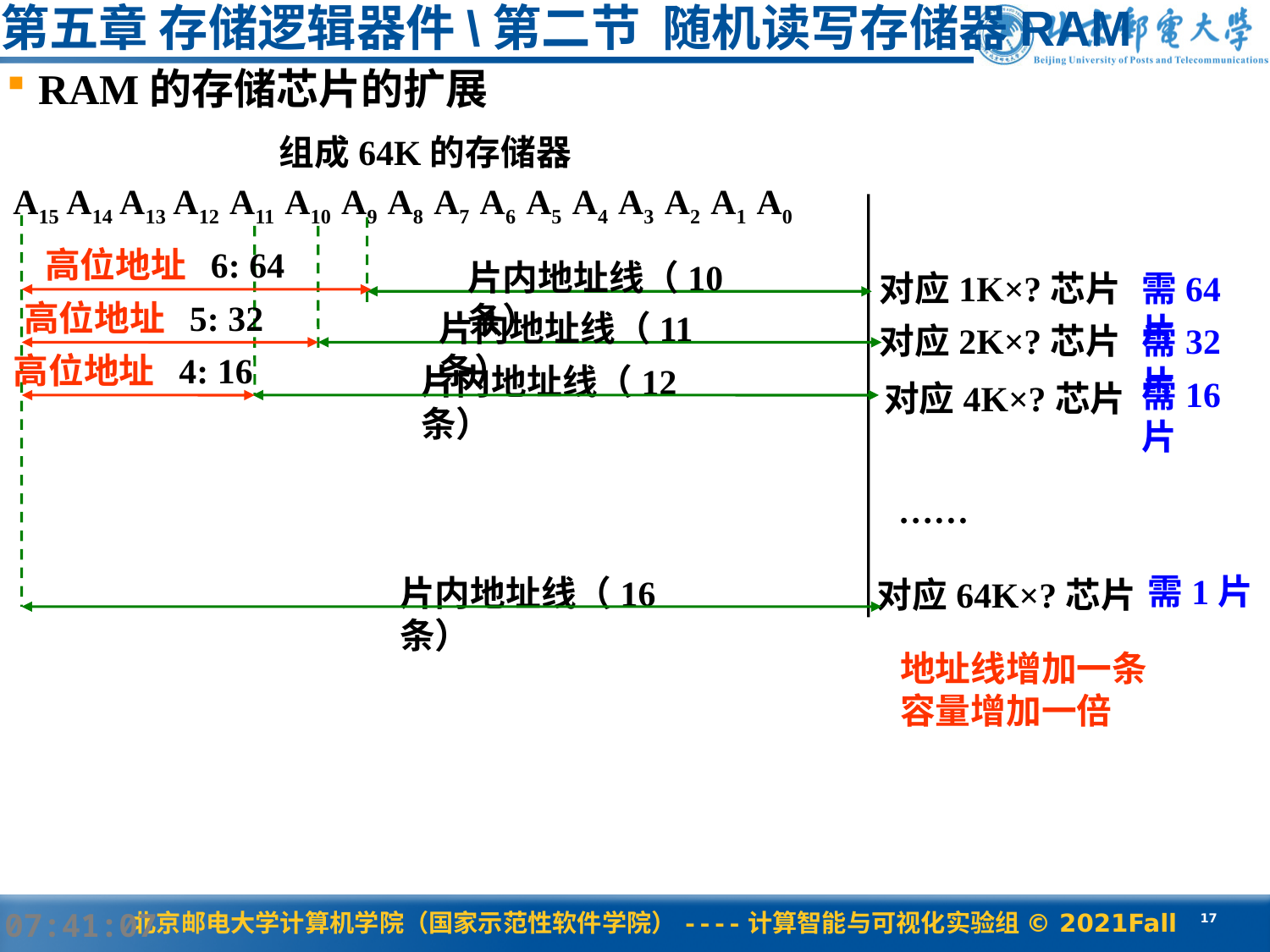

# 第五章 存储逻辑器件\第二节  随机读写存储器RAM
RAM的存储芯片的扩展

组成64K的存储器
A15 A14 A13 A12  A11  A10  A9  A8  A7  A6  A5  A4  A3  A2  A1  A0

片内地址线（16条）

片内地址线（10条）

片内地址线（12条）

片内地址线（11条）

高位地址  6: 64

对应1K×?芯片
需64片
高位地址  5: 32

对应2K×?芯片
需32片
高位地址  4: 16

需16片
对应4K×?芯片
……
需1片
对应64K×?芯片
地址线增加一条容量增加一倍